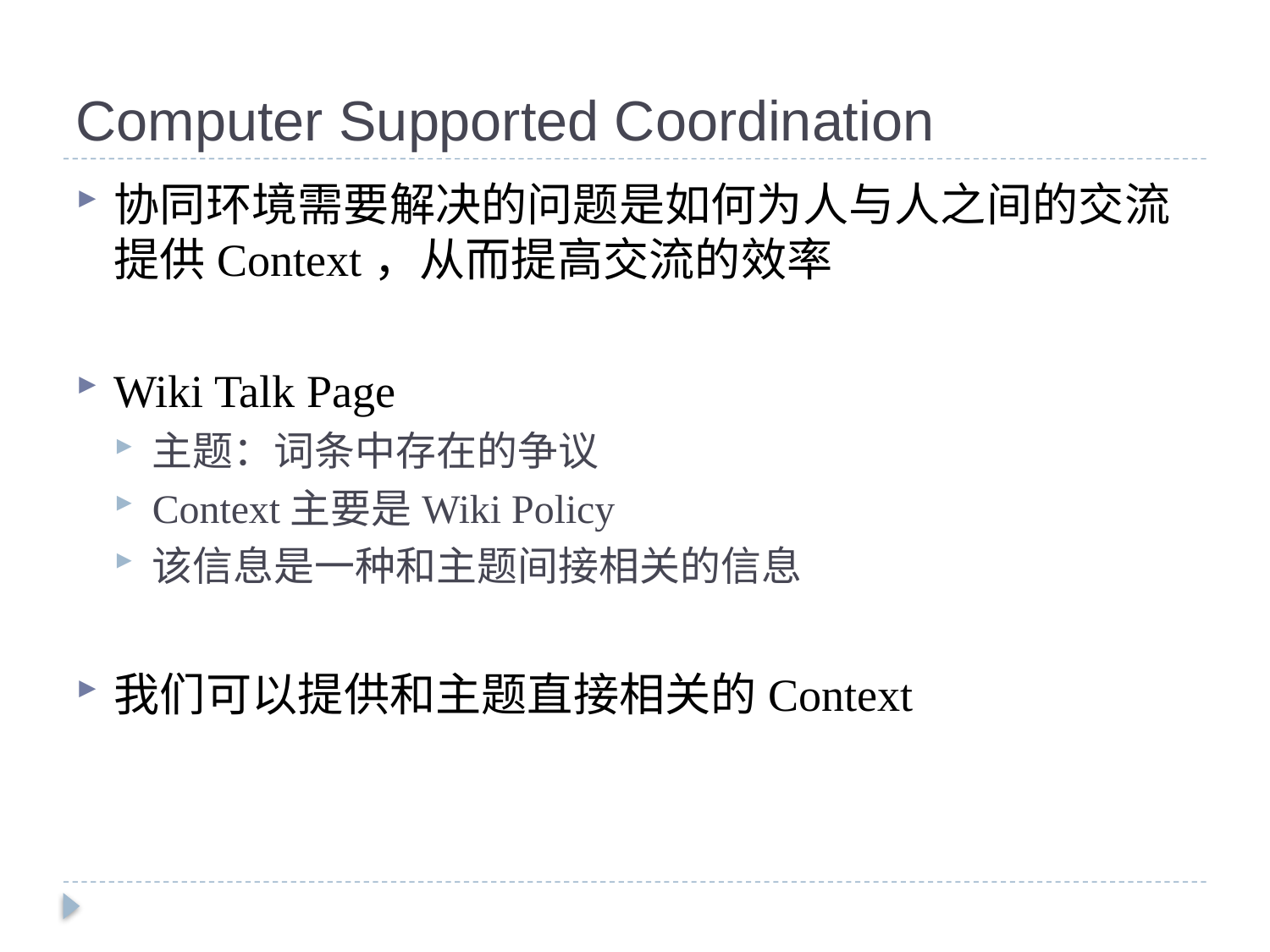

# Computer Supported Coordination
协同环境需要解决的问题是如何为人与人之间的交流提供Context，从而提高交流的效率

Wiki Talk Page
主题：词条中存在的争议
Context主要是Wiki Policy
该信息是一种和主题间接相关的信息

我们可以提供和主题直接相关的Context